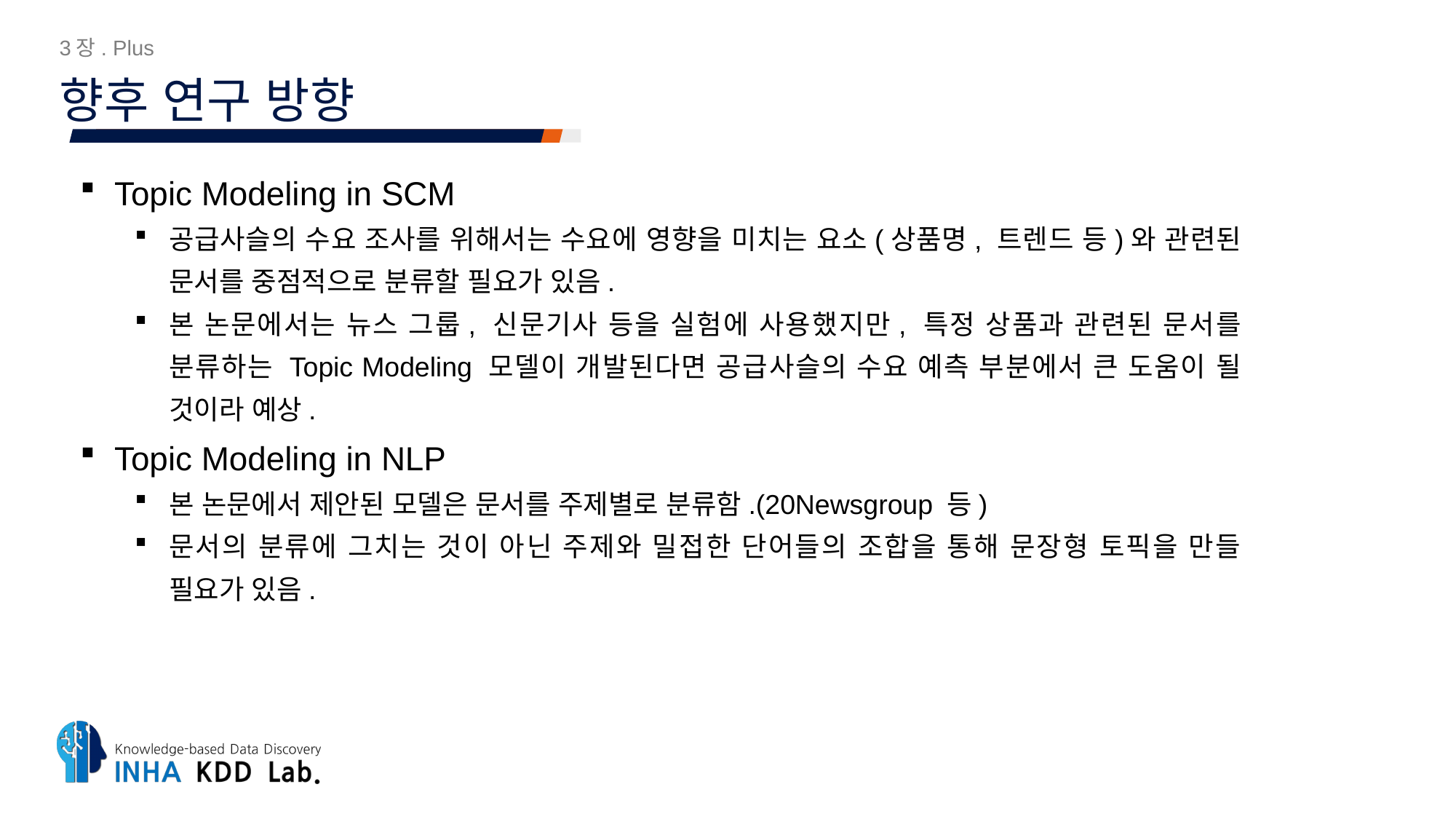

3장. Plus
# 향후 연구 방향

Topic Modeling in SCM
공급사슬의 수요 조사를 위해서는 수요에 영향을 미치는 요소(상품명, 트렌드 등)와 관련된 문서를 중점적으로 분류할 필요가 있음.
본 논문에서는 뉴스 그룹, 신문기사 등을 실험에 사용했지만, 특정 상품과 관련된 문서를 분류하는 Topic Modeling 모델이 개발된다면 공급사슬의 수요 예측 부분에서 큰 도움이 될 것이라 예상.
Topic Modeling in NLP
본 논문에서 제안된 모델은 문서를 주제별로 분류함.(20Newsgroup 등)
문서의 분류에 그치는 것이 아닌 주제와 밀접한 단어들의 조합을 통해 문장형 토픽을 만들 필요가 있음.